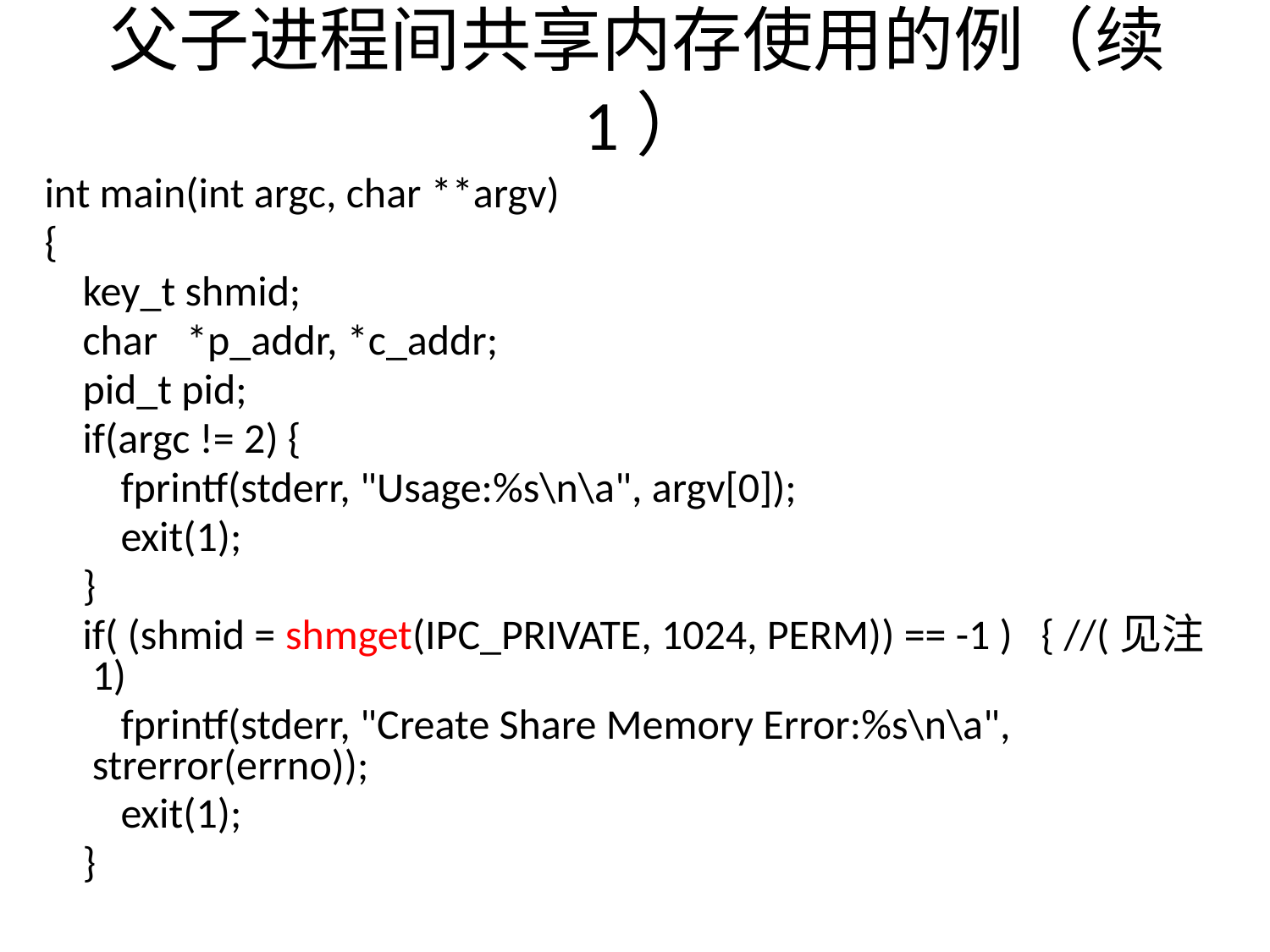

# 父子进程间共享内存使用的例（续1）
int main(int argc, char **argv)
{
    key_t shmid;
    char   *p_addr, *c_addr;
    pid_t pid;
    if(argc != 2) {
        fprintf(stderr, "Usage:%s\n\a", argv[0]);
        exit(1);
    }
    if( (shmid = shmget(IPC_PRIVATE, 1024, PERM)) == -1 )   { //(见注1)
        fprintf(stderr, "Create Share Memory Error:%s\n\a", strerror(errno));
        exit(1);
    }